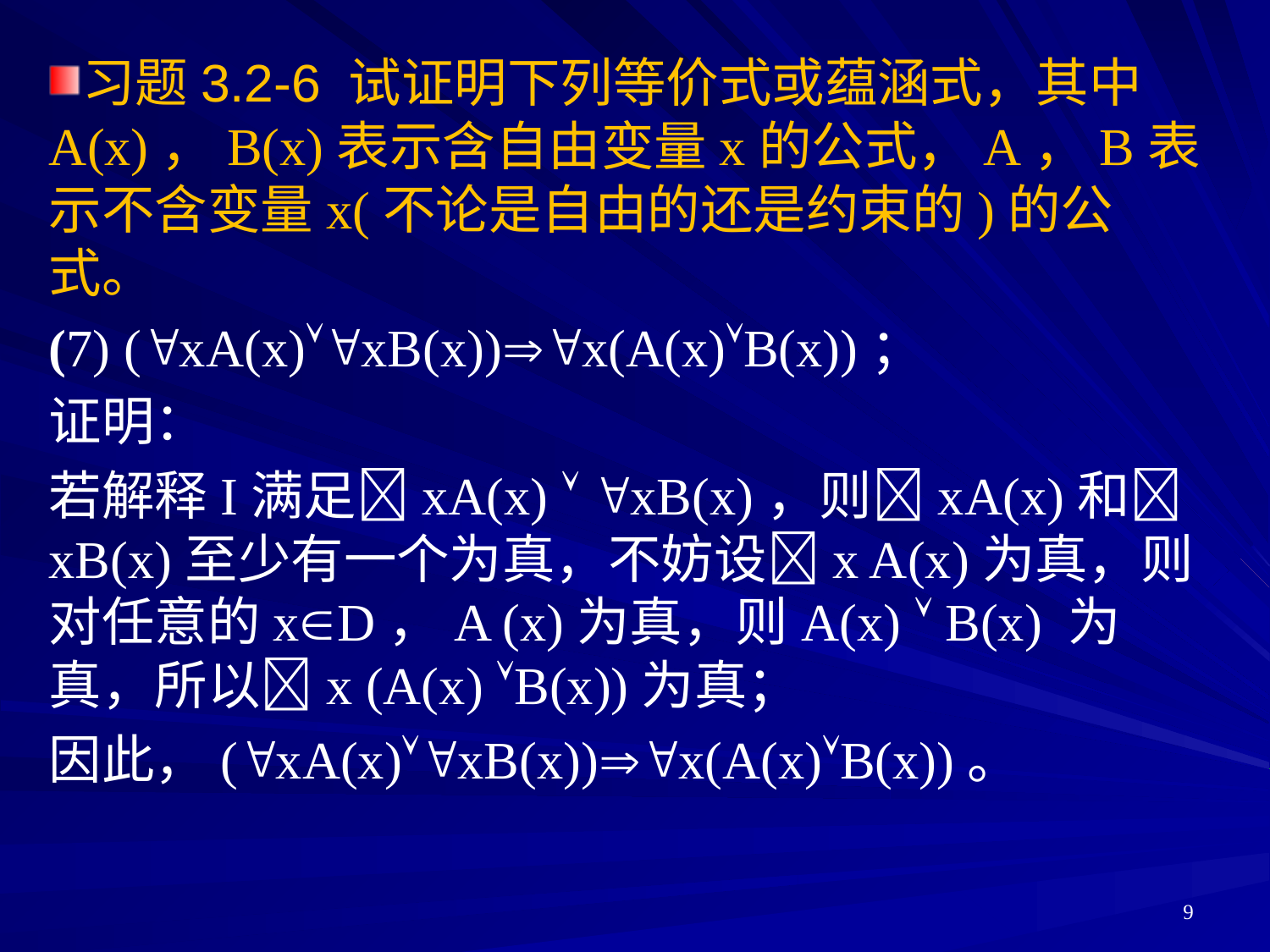

习题3.2-6 试证明下列等价式或蕴涵式，其中A(x)，B(x)表示含自由变量x的公式，A，B表示不含变量x(不论是自由的还是约束的)的公式。
(7) (∀xA(x)∨∀xB(x))⇒∀x(A(x)∨B(x))；
证明：
若解释I满足∀xA(x) ∨ ∀xB(x)，则∀xA(x)和∀xB(x)至少有一个为真，不妨设∀x A(x)为真，则对任意的x∈D，A (x)为真，则A(x) ∨ B(x) 为真，所以∀x (A(x) ∨B(x))为真；
因此，(∀xA(x)∨∀xB(x))⇒∀x(A(x)∨B(x))。

9